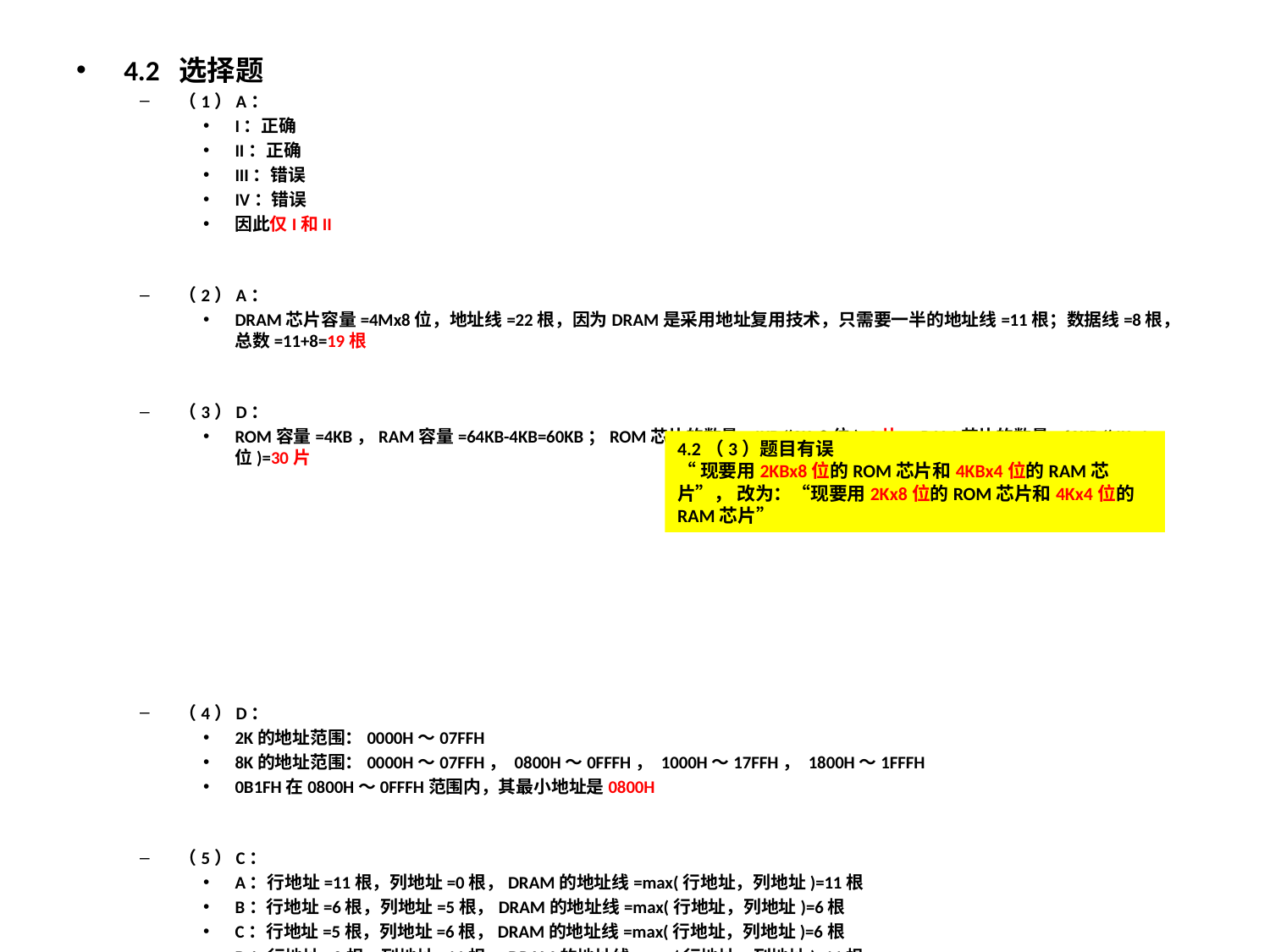

4.2  选择题
（1）A：
I：正确
II：正确
III：错误
IV：错误
因此仅I和II

（2）A：
DRAM芯片容量=4Mx8位，地址线=22根，因为DRAM是采用地址复用技术，只需要一半的地址线=11根；数据线=8根，总数=11+8=19根

（3）D：
ROM容量=4KB，RAM容量=64KB-4KB=60KB；ROM芯片的数量=4KB/(2Kx8位)=2片，RAM芯片的数量=60KB/(4Kx4位)=30片

（4）D：
2K的地址范围：0000H～07FFH
8K的地址范围：0000H～07FFH， 0800H～0FFFH， 1000H～17FFH， 1800H～1FFFH
0B1FH在0800H～0FFFH范围内，其最小地址是0800H

（5）C：
A：行地址=11根，列地址=0根，DRAM的地址线=max(行地址，列地址)=11根
B：行地址=6根，列地址=5根，DRAM的地址线=max(行地址，列地址)=6根
C：行地址=5根，列地址=6根，DRAM的地址线=max(行地址，列地址)=6根
D：行地址=0根，列地址=11根，DRAM的地址线=max(行地址，列地址)=11根
B、C的地址线相同，但是C的行数少，因此C的刷新开销小，刷新是按行进行（r=32、c=64）

（6）B：
存储器总线的带宽=总线宽度/时钟周期=总线宽度x工作频率=64位（8B）x1333MHz=10.664GB/s
因为是3通道，因此存储器总线的带宽=3x10.664=31.992GB/s≈32GB/s
4.2（3）题目有误
“现要用2KBx8位的ROM芯片和4KBx4位的RAM芯片”， 改为：“现要用2Kx8位的ROM芯片和4Kx4位的RAM芯片”